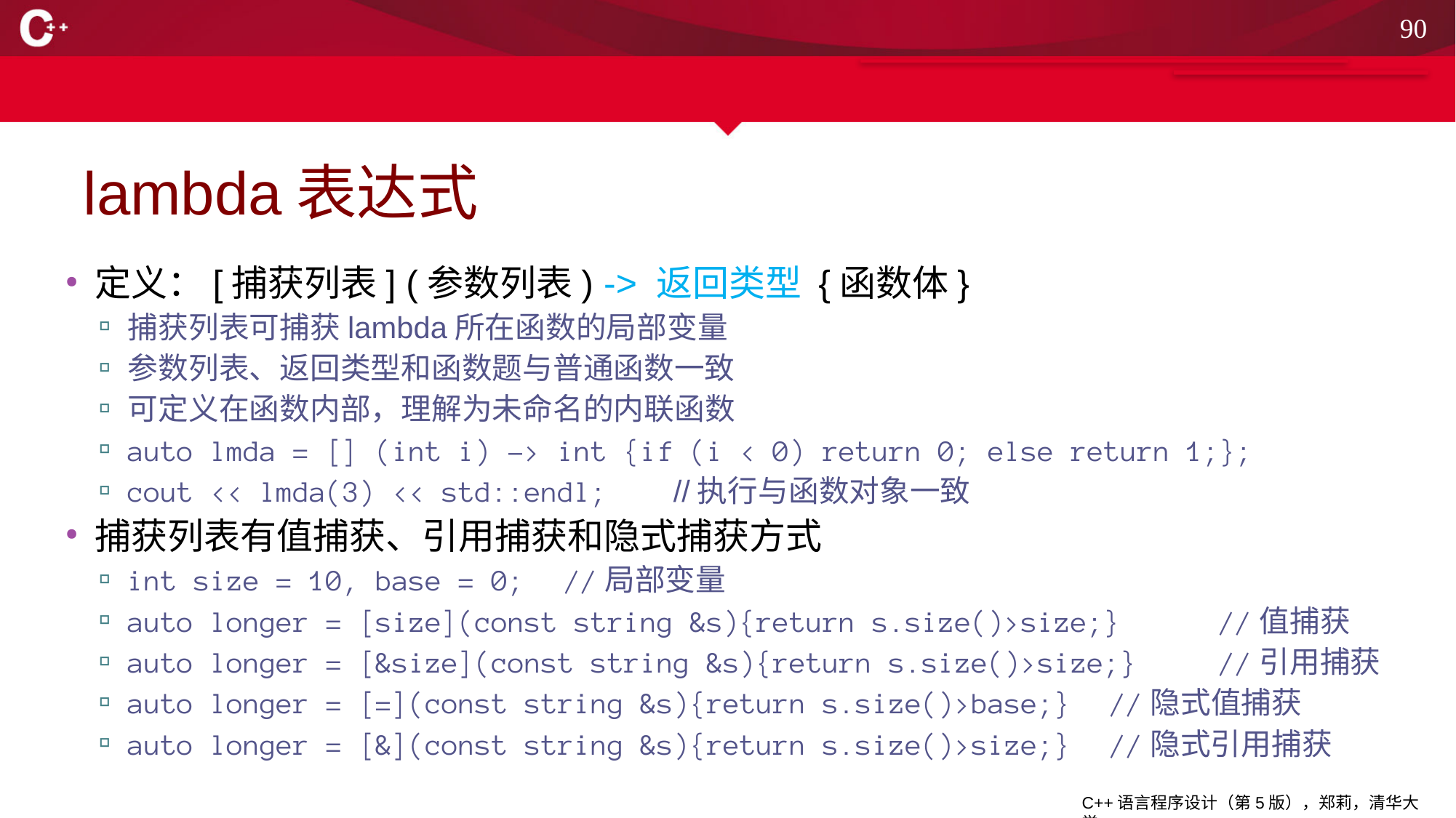

90
# lambda表达式
定义：[捕获列表] (参数列表) -> 返回类型 {函数体}
捕获列表可捕获lambda所在函数的局部变量
参数列表、返回类型和函数题与普通函数一致
可定义在函数内部，理解为未命名的内联函数
auto lmda = [] (int i) -> int {if (i < 0) return 0; else return 1;};
cout << lmda(3) << std::endl;	//执行与函数对象一致
捕获列表有值捕获、引用捕获和隐式捕获方式
int size = 10, base = 0;	//局部变量
auto longer = [size](const string &s){return s.size()>size;}	//值捕获
auto longer = [&size](const string &s){return s.size()>size;}	//引用捕获
auto longer = [=](const string &s){return s.size()>base;}	//隐式值捕获
auto longer = [&](const string &s){return s.size()>size;}	//隐式引用捕获